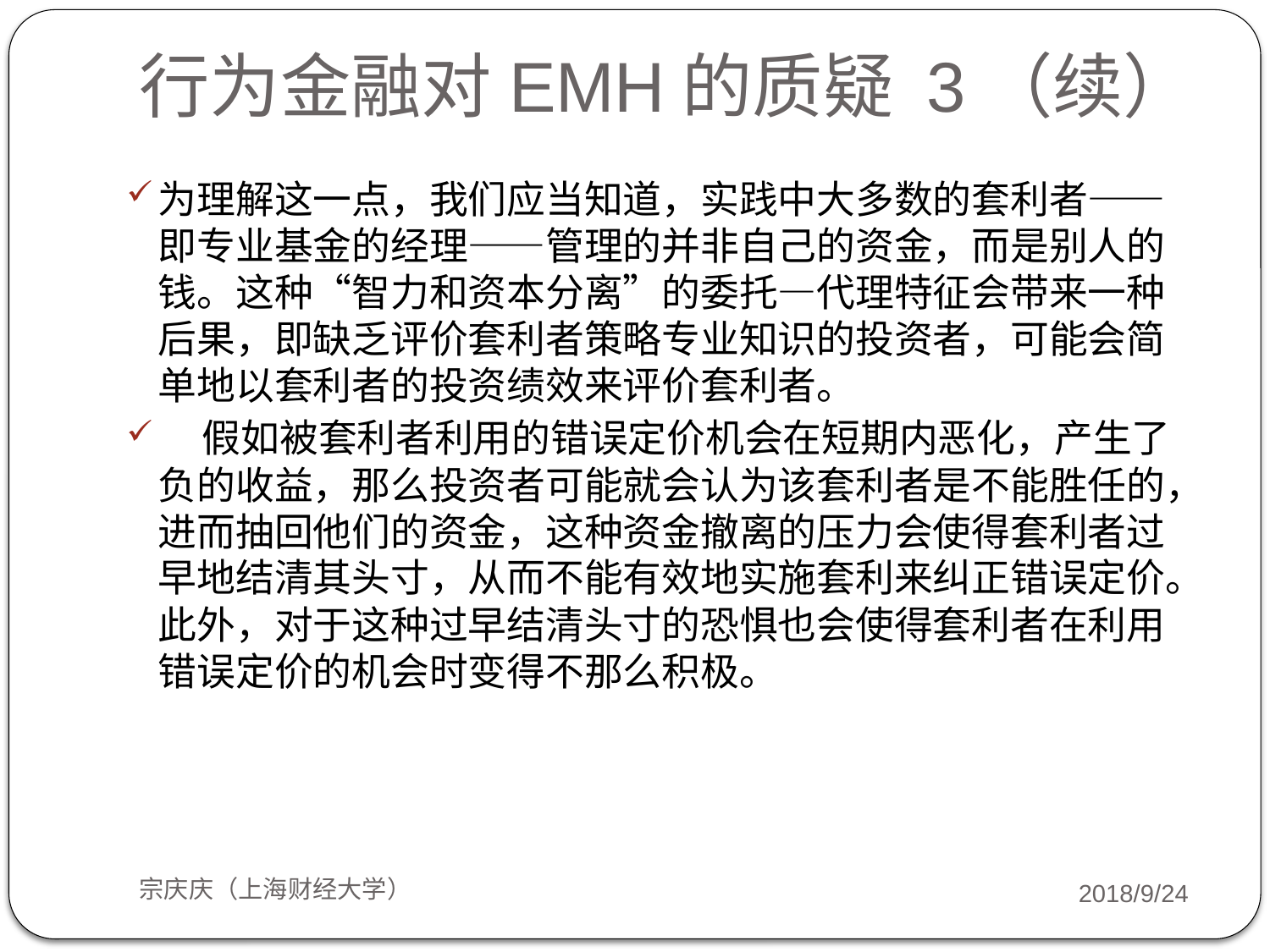

# 行为金融对EMH的质疑 3（续）
为理解这一点，我们应当知道，实践中大多数的套利者——即专业基金的经理——管理的并非自己的资金，而是别人的钱。这种“智力和资本分离”的委托—代理特征会带来一种后果，即缺乏评价套利者策略专业知识的投资者，可能会简单地以套利者的投资绩效来评价套利者。
    假如被套利者利用的错误定价机会在短期内恶化，产生了负的收益，那么投资者可能就会认为该套利者是不能胜任的，进而抽回他们的资金，这种资金撤离的压力会使得套利者过早地结清其头寸，从而不能有效地实施套利来纠正错误定价。此外，对于这种过早结清头寸的恐惧也会使得套利者在利用错误定价的机会时变得不那么积极。
宗庆庆（上海财经大学）
2018/9/24